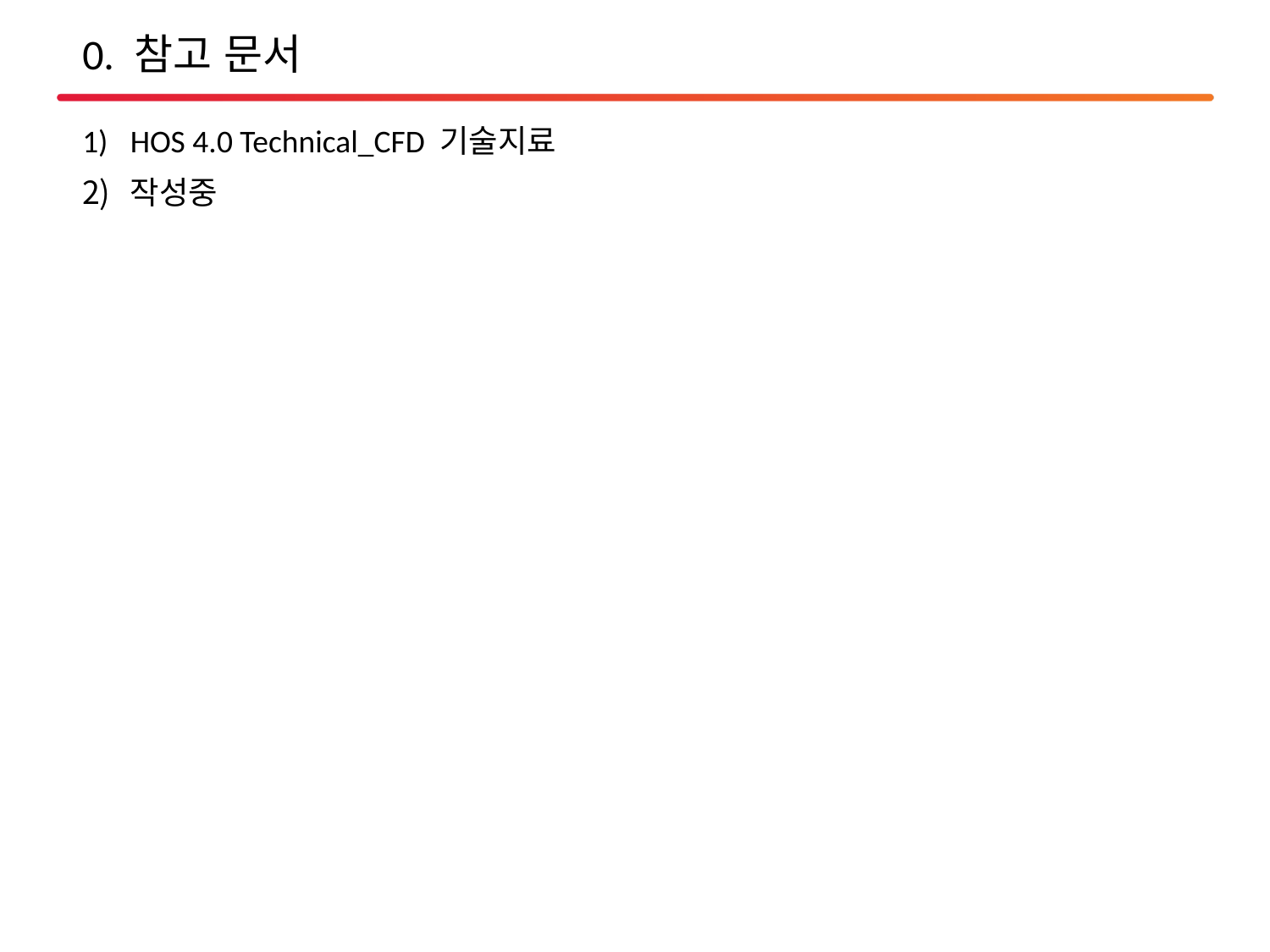

0. 참고 문서
HOS 4.0 Technical_CFD 기술지료
작성중